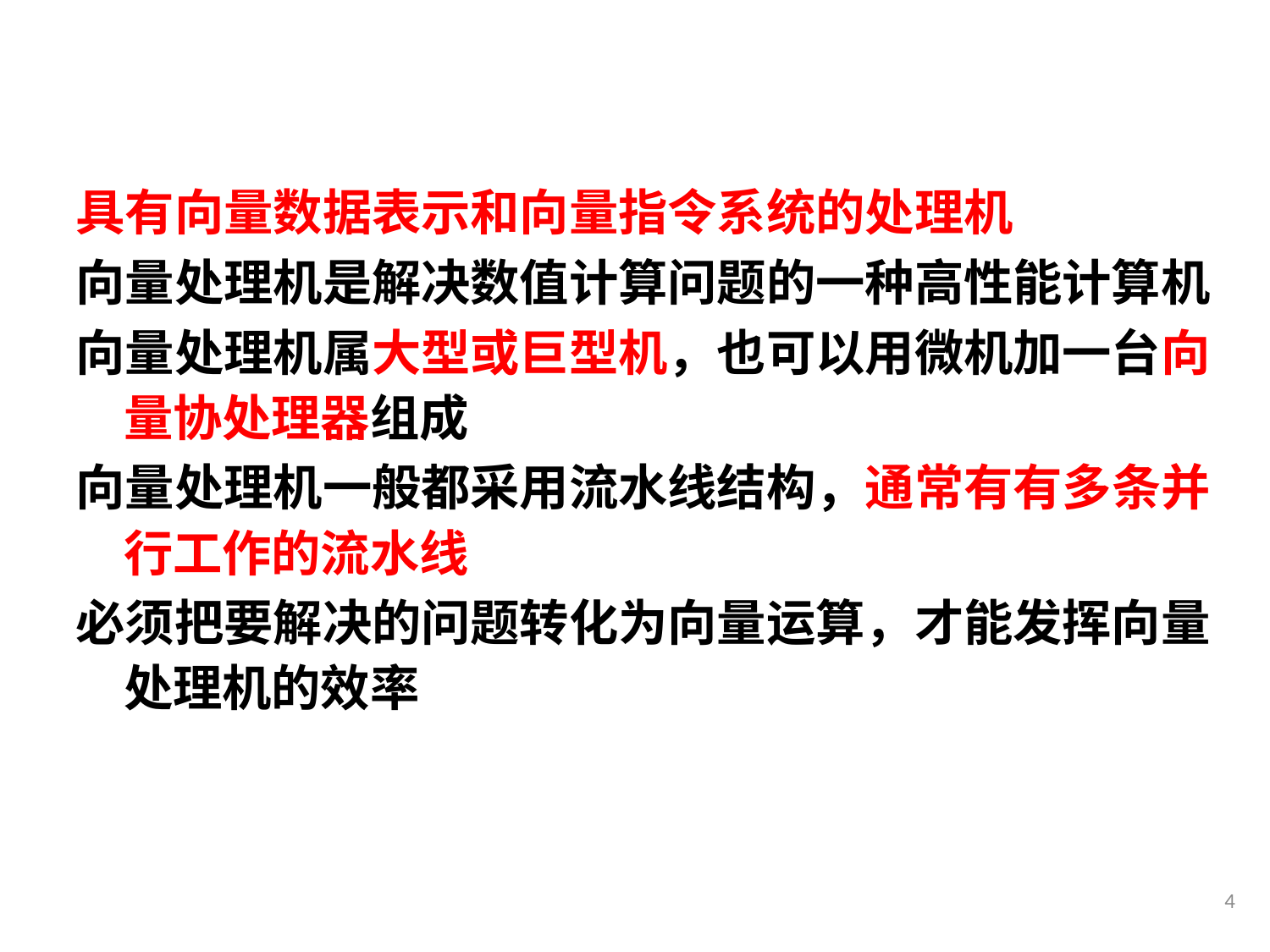

具有向量数据表示和向量指令系统的处理机
向量处理机是解决数值计算问题的一种高性能计算机
向量处理机属大型或巨型机，也可以用微机加一台向量协处理器组成
向量处理机一般都采用流水线结构，通常有有多条并行工作的流水线
必须把要解决的问题转化为向量运算，才能发挥向量处理机的效率
4